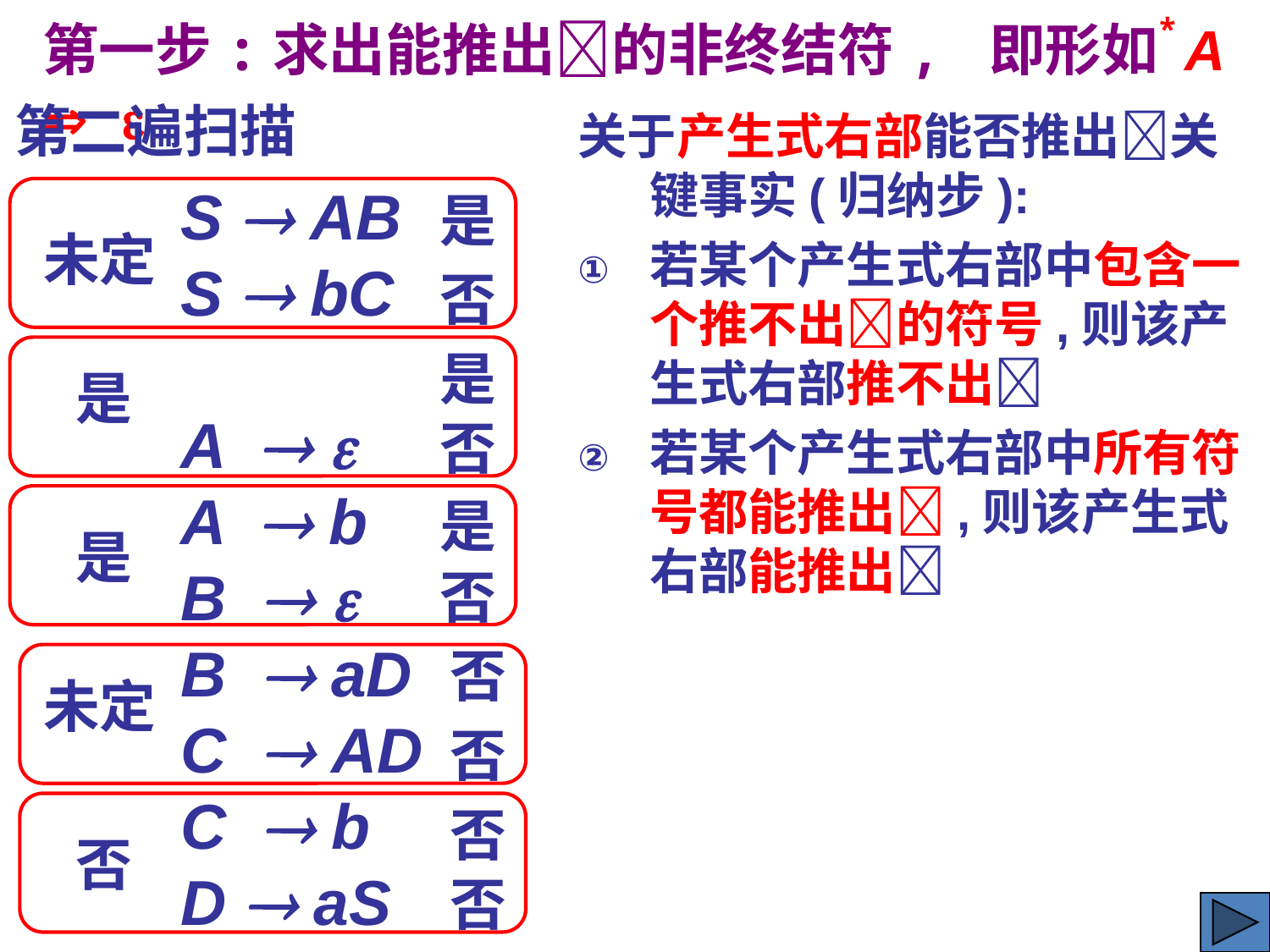

*
第一步:求出能推出ε的非终结符, 即形如 A ⇒ ε
第二遍扫描
关于产生式右部能否推出ε关键事实(归纳步):
若某个产生式右部中包含一个推不出ε的符号,则该产生式右部推不出ε
若某个产生式右部中所有符号都能推出ε,则该产生式右部能推出ε

S → AB
S → bC
A  → ε
A  → b
B  → ε
B  → aD
C  → AD
C  → b
D → aS
D → c

是
未定
否

是
未定
是
否
是

未定
是
否
否

未定
否

否
未定
否
否